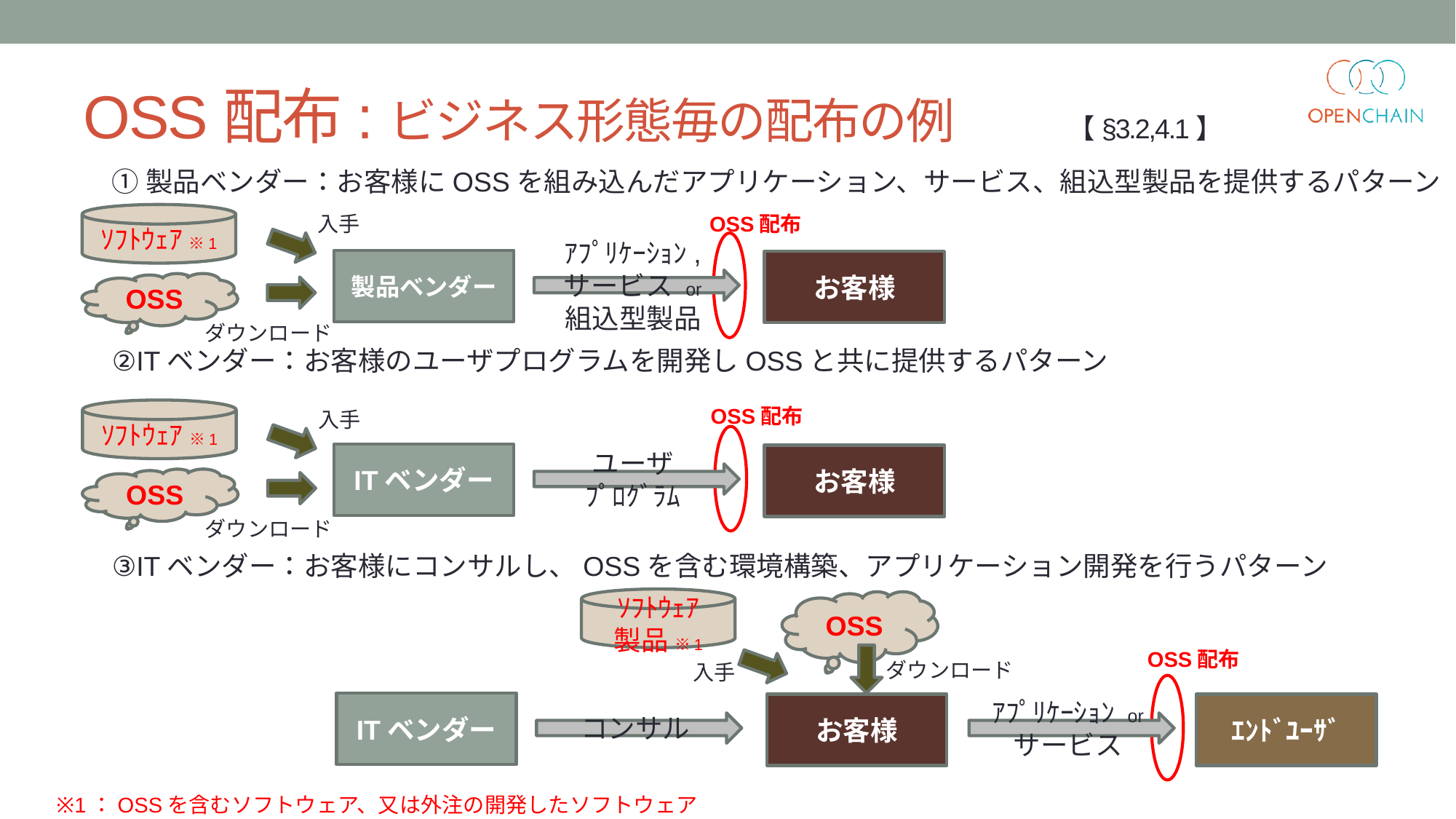

# OSS配布:ビジネス形態毎の配布の例            【§3.2,4.1】
①製品ベンダー：お客様にOSSを組み込んだアプリケーション、サービス、組込型製品を提供するパターン
ｿﾌﾄｳｪｱ ※1
入手
OSS配布

製品ベンダー
お客様

ｱﾌﾟﾘｹｰｼｮﾝ,
サービス or
組込型製品
OSS
ダウンロード
②ITベンダー：お客様のユーザプログラムを開発しOSSと共に提供するパターン
OSS配布
ｿﾌﾄｳｪｱ ※1
入手

ITベンダー
お客様
ユーザ
ﾌﾟﾛｸﾞﾗﾑ

OSS
ダウンロード
③ITベンダー：お客様にコンサルし、OSSを含む環境構築、アプリケーション開発を行うパターン
ｿﾌﾄｳｪｱ
製品 ※1
OSS
OSS配布

ダウンロード
入手

ITベンダー
ｴﾝﾄﾞﾕｰｻﾞ
お客様
コンサル
ｱﾌﾟﾘｹｰｼｮﾝ or
サービス
※1：OSSを含むソフトウェア、又は外注の開発したソフトウェア